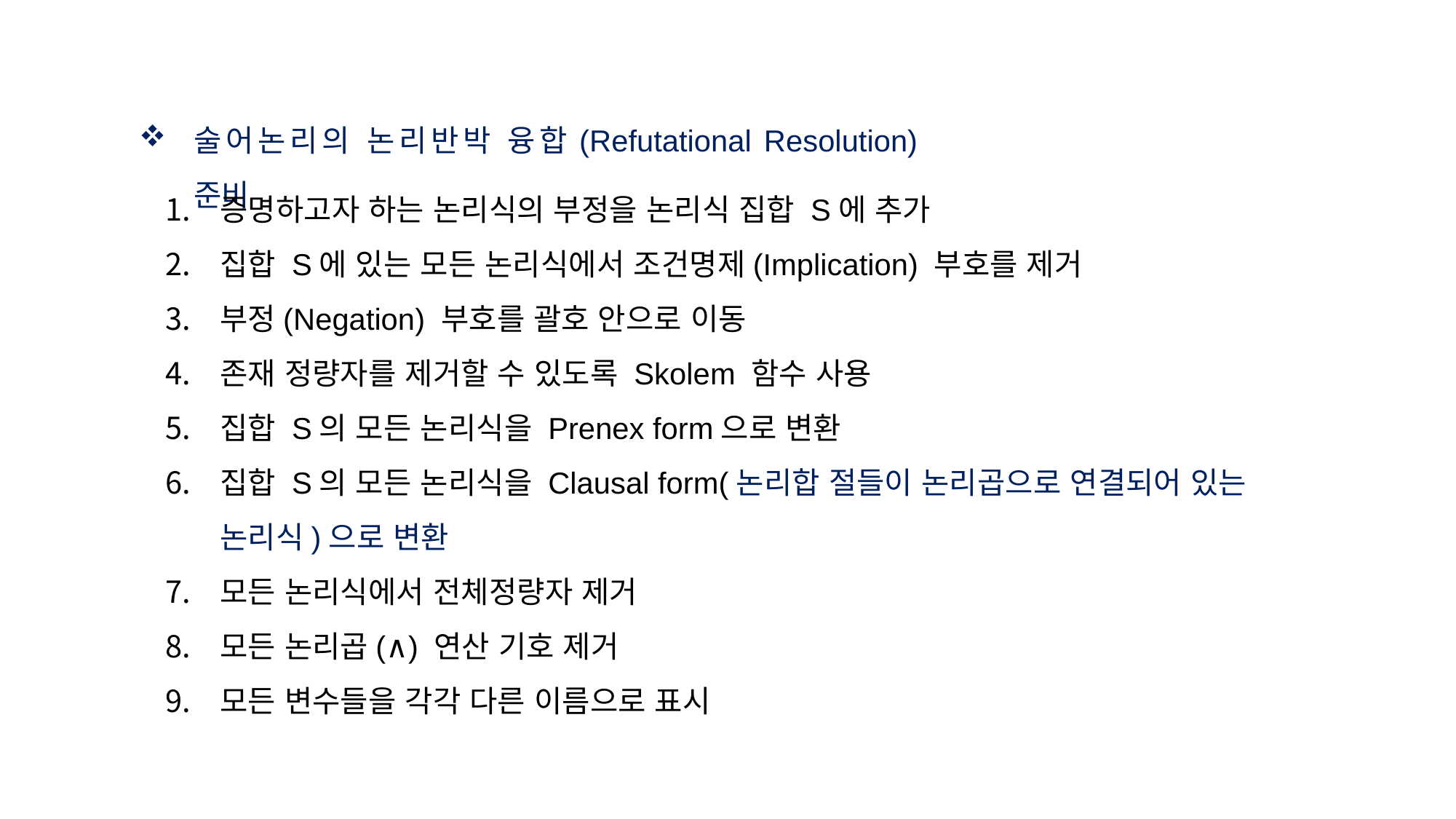

술어논리의 논리반박 융합(Refutational Resolution) 준비

증명하고자 하는 논리식의 부정을 논리식 집합 S에 추가
집합 S에 있는 모든 논리식에서 조건명제(Implication) 부호를 제거
부정(Negation) 부호를 괄호 안으로 이동
존재 정량자를 제거할 수 있도록 Skolem 함수 사용
집합 S의 모든 논리식을 Prenex form으로 변환
집합 S의 모든 논리식을 Clausal form(논리합 절들이 논리곱으로 연결되어 있는 논리식)으로 변환
모든 논리식에서 전체정량자 제거
모든 논리곱(∧) 연산 기호 제거
모든 변수들을 각각 다른 이름으로 표시